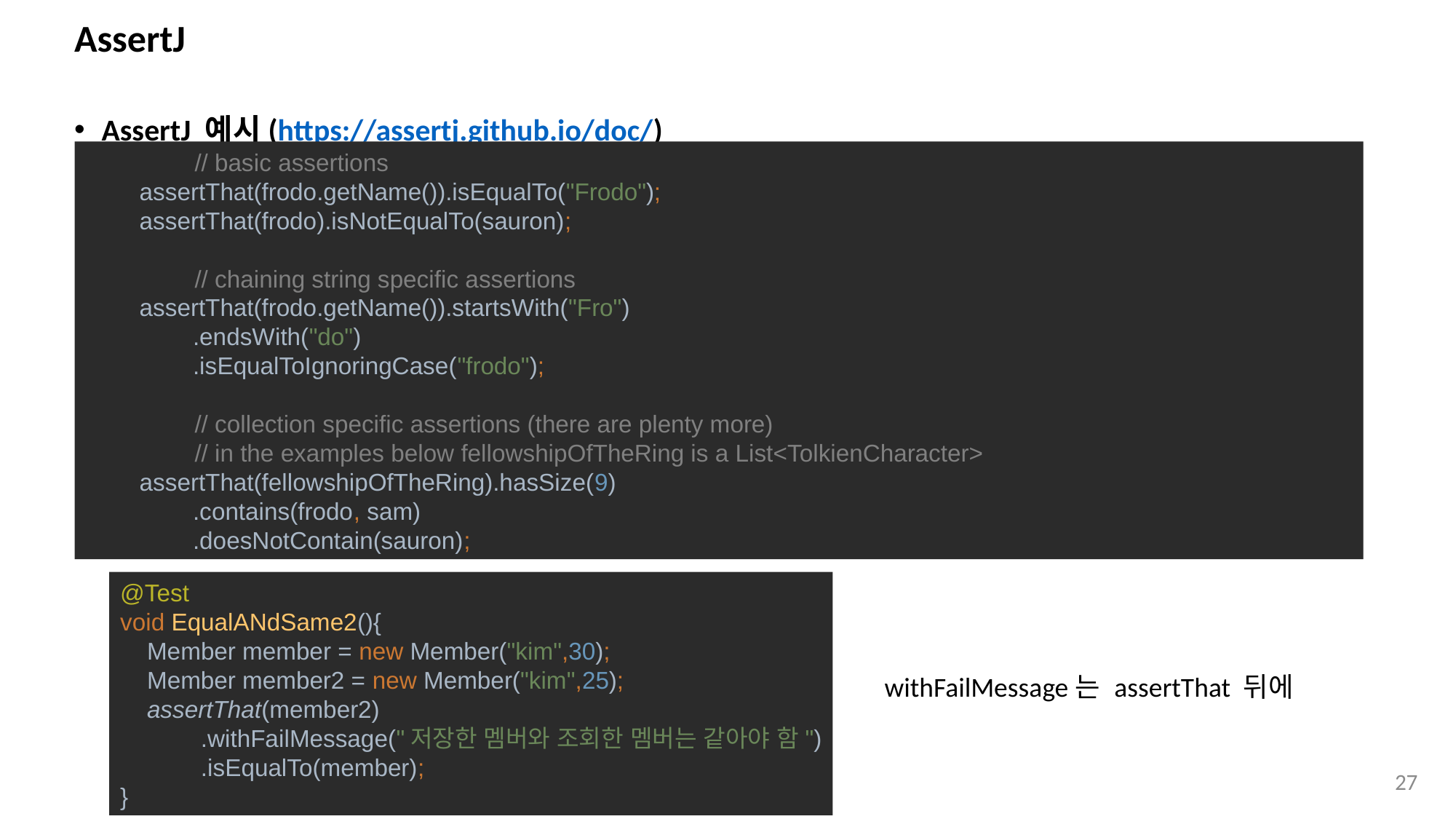

# AssertJ
AssertJ 예시(https://assertj.github.io/doc/)

	// basic assertions
        assertThat(frodo.getName()).isEqualTo("Frodo");
        assertThat(frodo).isNotEqualTo(sauron);
	// chaining string specific assertions
        assertThat(frodo.getName()).startsWith("Fro")
                .endsWith("do")
                .isEqualToIgnoringCase("frodo");
	// collection specific assertions (there are plenty more)
	// in the examples below fellowshipOfTheRing is a List<TolkienCharacter>
        assertThat(fellowshipOfTheRing).hasSize(9)
                .contains(frodo, sam)
                .doesNotContain(sauron);
@Test
void EqualANdSame2(){
    Member member = new Member("kim",30);
    Member member2 = new Member("kim",25);
    assertThat(member2)
            .withFailMessage("저장한 멤버와 조회한 멤버는 같아야 함")
            .isEqualTo(member);
}
withFailMessage는 assertThat 뒤에
27